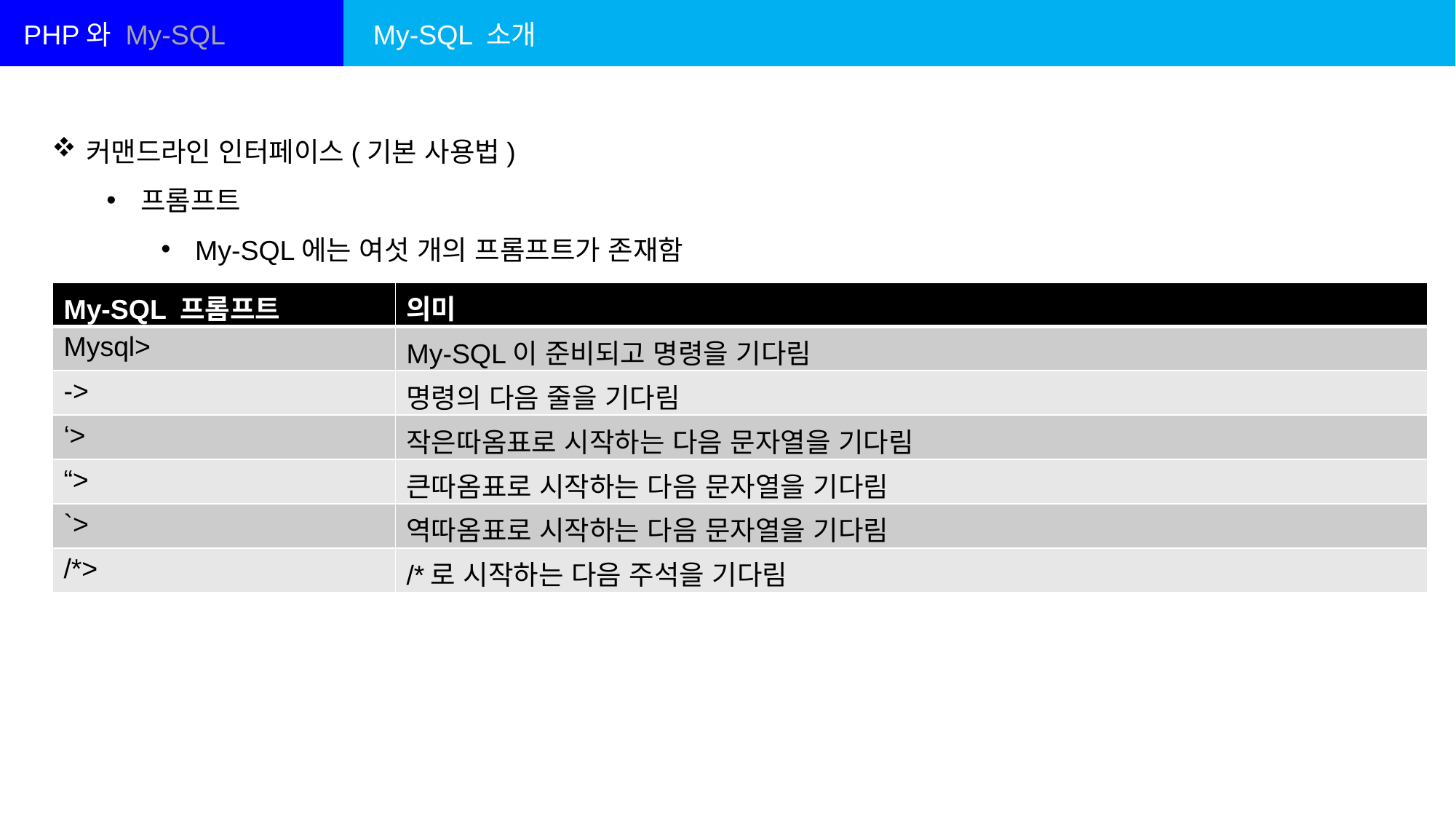

PHP와 My-SQL
My-SQL 소개
커맨드라인 인터페이스(기본 사용법)
프롬프트
My-SQL에는 여섯 개의 프롬프트가 존재함
| My-SQL 프롬프트 | 의미 |
| --- | --- |
| Mysql> | My-SQL이 준비되고 명령을 기다림 |
| -> | 명령의 다음 줄을 기다림 |
| ‘> | 작은따옴표로 시작하는 다음 문자열을 기다림 |
| “> | 큰따옴표로 시작하는 다음 문자열을 기다림 |
| `> | 역따옴표로 시작하는 다음 문자열을 기다림 |
| /\*> | /\*로 시작하는 다음 주석을 기다림 |